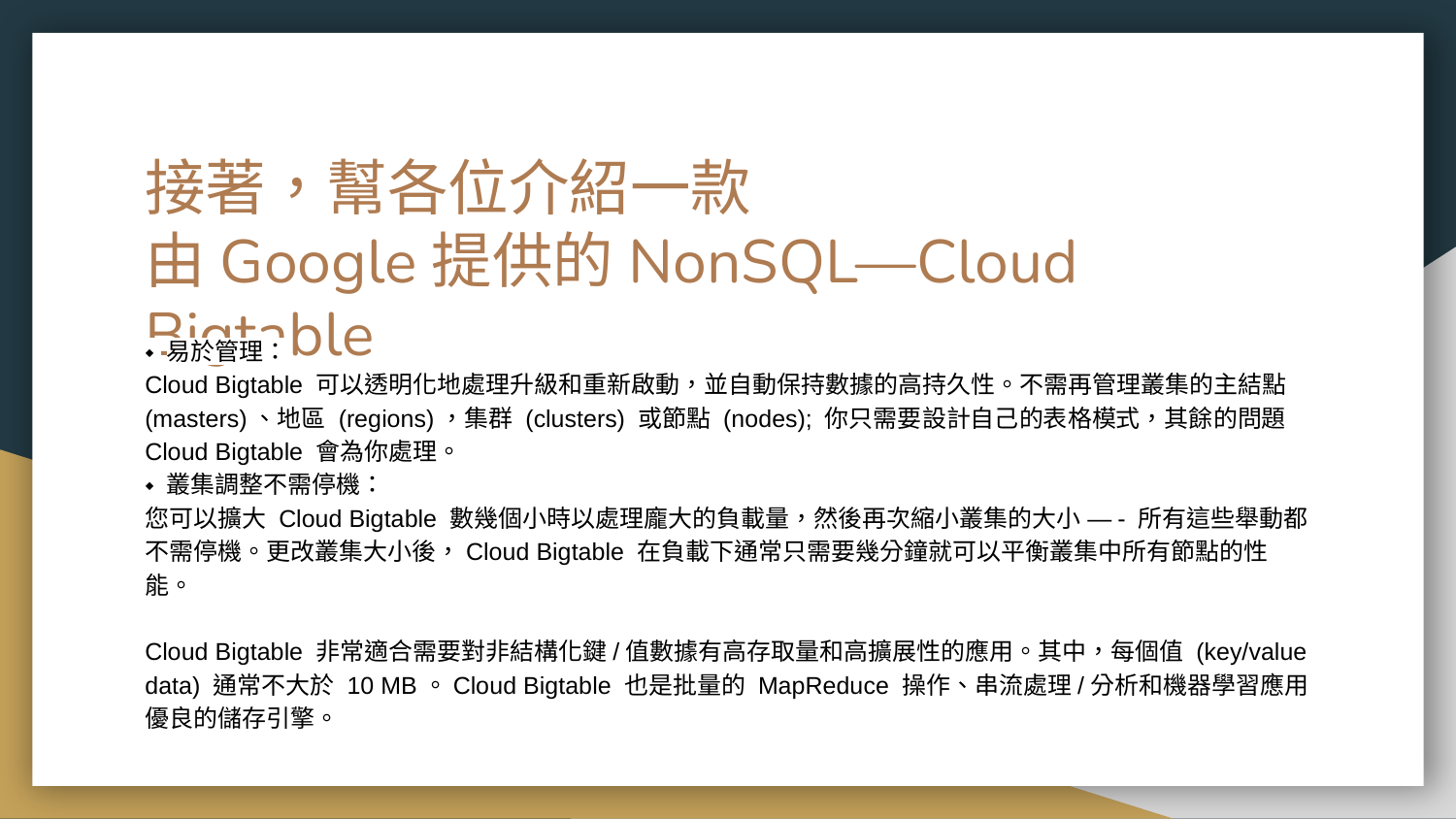

# 接著，幫各位介紹一款
由Google提供的NonSQL—Cloud Bigtable
⬩ 易於管理：
Cloud Bigtable 可以透明化地處理升級和重新啟動，並自動保持數據的高持久性。不需再管理叢集的主結點 (masters)、地區 (regions)，集群 (clusters) 或節點 (nodes); 你只需要設計自己的表格模式，其餘的問題Cloud Bigtable 會為你處理。
⬩ 叢集調整不需停機：
您可以擴大 Cloud Bigtable 數幾個小時以處理龐大的負載量，然後再次縮小叢集的大小 —- 所有這些舉動都不需停機。更改叢集大小後，Cloud Bigtable 在負載下通常只需要幾分鐘就可以平衡叢集中所有節點的性能。

Cloud Bigtable 非常適合需要對非結構化鍵/值數據有高存取量和高擴展性的應用。其中，每個值 (key/value data) 通常不大於 10 MB。Cloud Bigtable 也是批量的 MapReduce 操作、串流處理/分析和機器學習應用優良的儲存引擎。